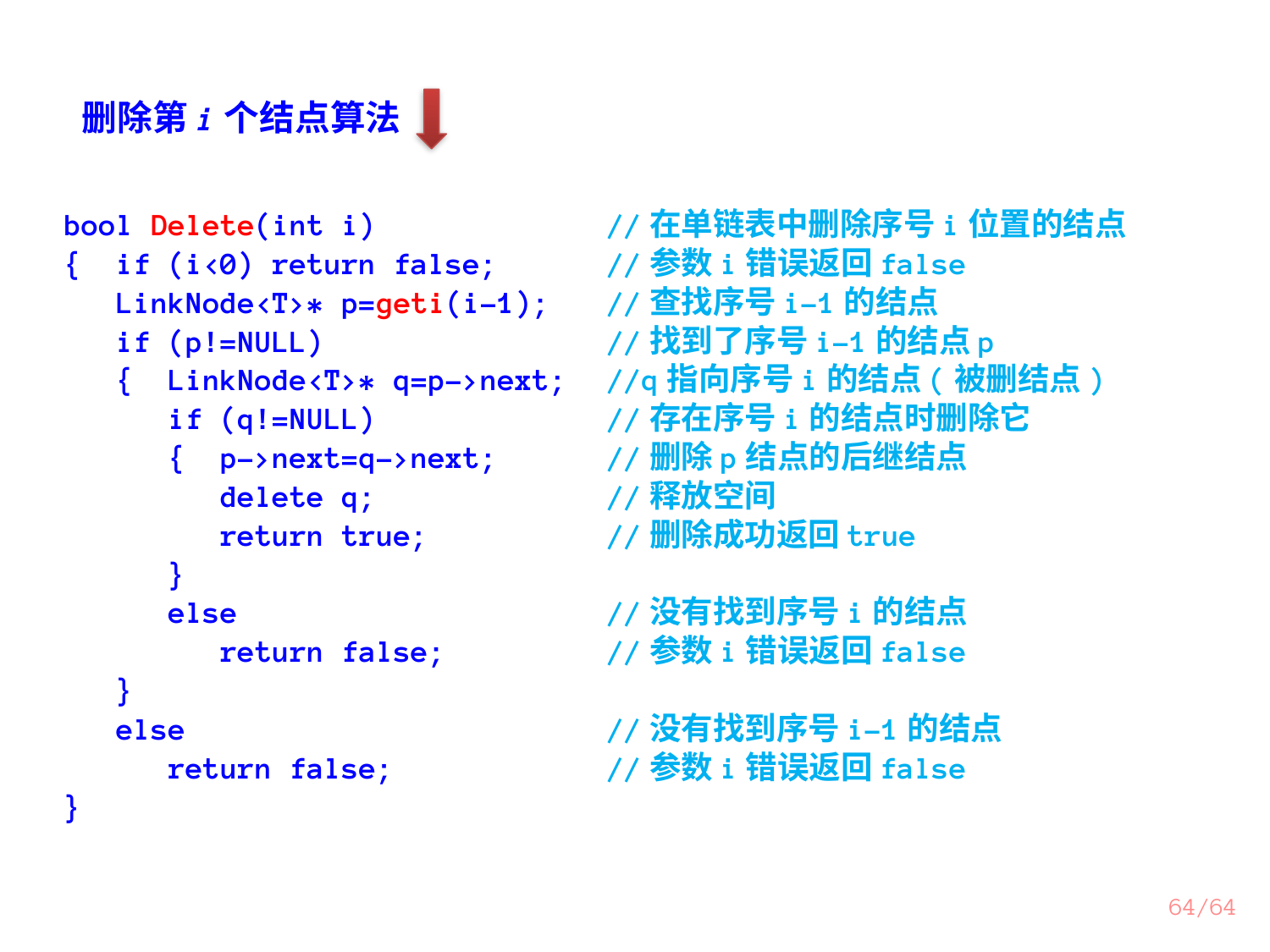

删除第i个结点算法

bool Delete(int i)		  //在单链表中删除序号i位置的结点
{  if (i<0) return false; 	  //参数i错误返回false
   LinkNode<T>* p=geti(i-1);	  //查找序号i-1的结点
   if (p!=NULL)		  //找到了序号i-1的结点p
   {  LinkNode<T>* q=p->next;	  //q指向序号i的结点(被删结点)
      if (q!=NULL)		  //存在序号i的结点时删除它
      {  p->next=q->next;	  //删除p结点的后继结点
         delete q;		  //释放空间
         return true;		  //删除成功返回true
      }
      else			  //没有找到序号i的结点
         return false;	  //参数i错误返回false
   }
   else				  //没有找到序号i-1的结点
      return false;		  //参数i错误返回false
}
64/64